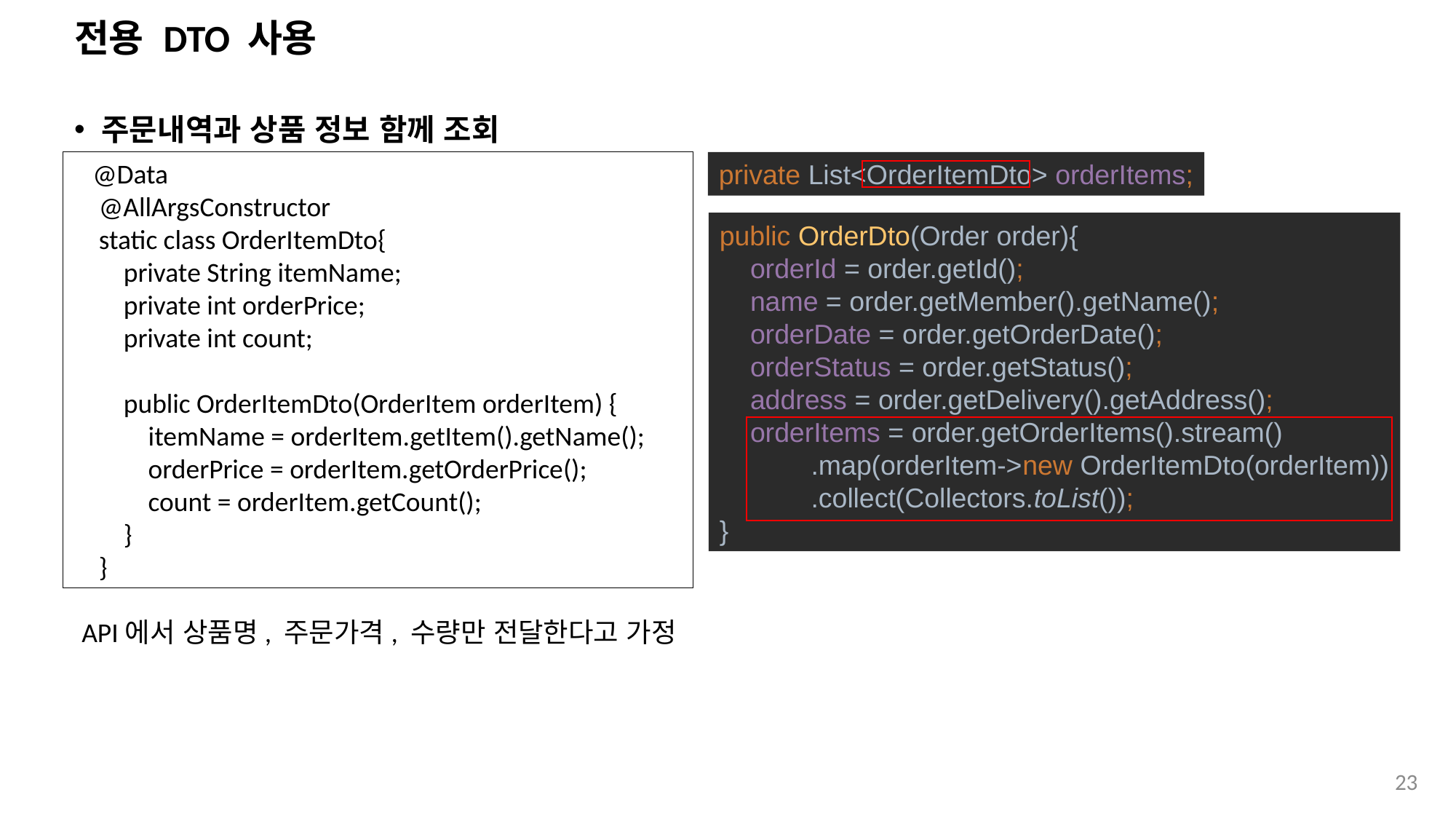

# 전용 DTO 사용
주문내역과 상품 정보 함께 조회

   @Data
    @AllArgsConstructor
    static class OrderItemDto{
        private String itemName;
        private int orderPrice;
        private int count;

        public OrderItemDto(OrderItem orderItem) {
            itemName = orderItem.getItem().getName();
            orderPrice = orderItem.getOrderPrice();
            count = orderItem.getCount();
        }
    }
private List<OrderItemDto> orderItems;

public OrderDto(Order order){
    orderId = order.getId();
    name = order.getMember().getName();
    orderDate = order.getOrderDate();
    orderStatus = order.getStatus();
    address = order.getDelivery().getAddress();
    orderItems = order.getOrderItems().stream()
            .map(orderItem->new OrderItemDto(orderItem))
            .collect(Collectors.toList());
}

API에서 상품명, 주문가격, 수량만 전달한다고 가정
23